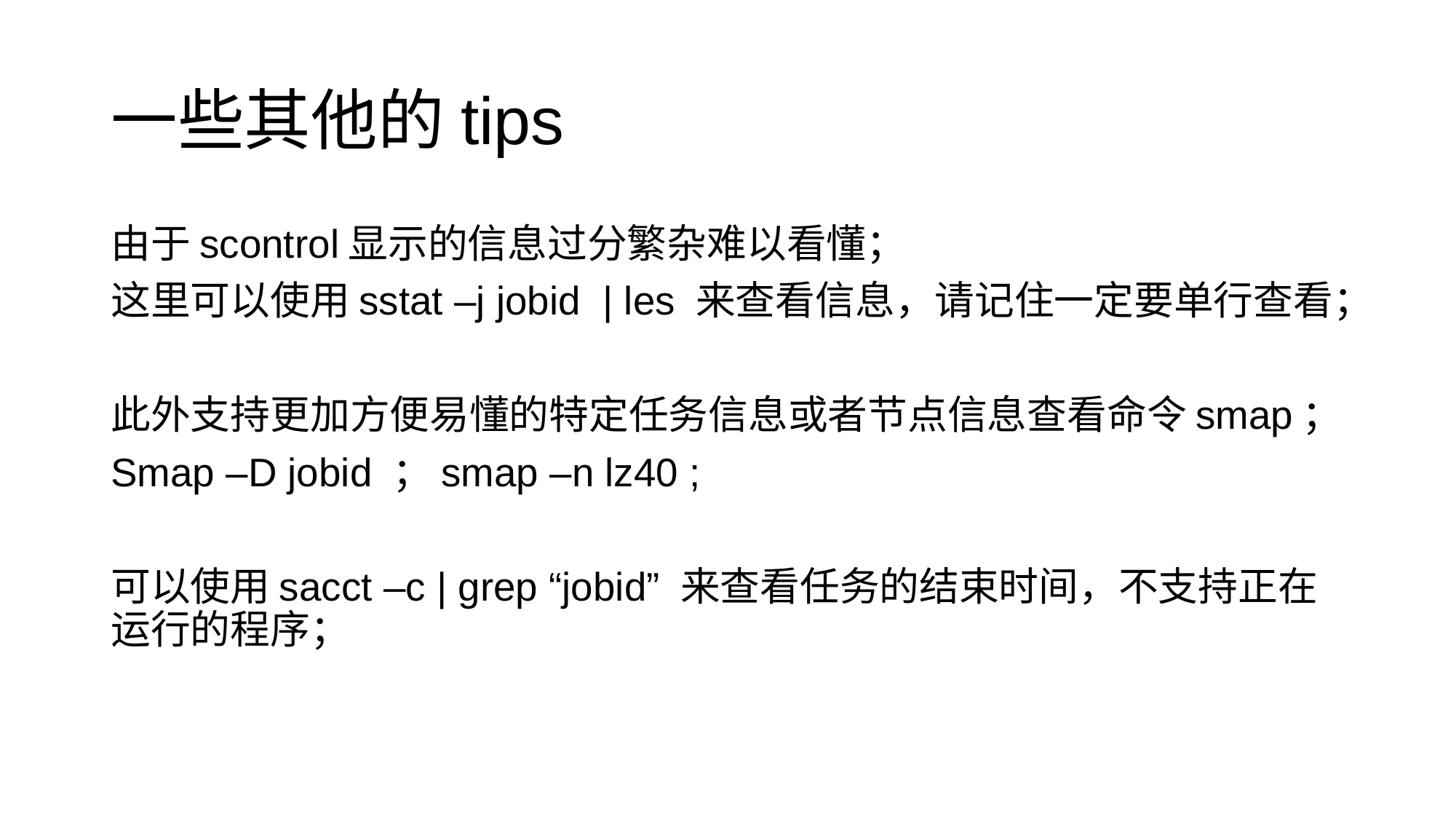

# 一些其他的tips
由于scontrol显示的信息过分繁杂难以看懂；
这里可以使用sstat –j jobid  | les 来查看信息，请记住一定要单行查看；

此外支持更加方便易懂的特定任务信息或者节点信息查看命令smap；
Smap –D jobid ；smap –n lz40 ;

可以使用sacct –c | grep “jobid” 来查看任务的结束时间，不支持正在运行的程序；